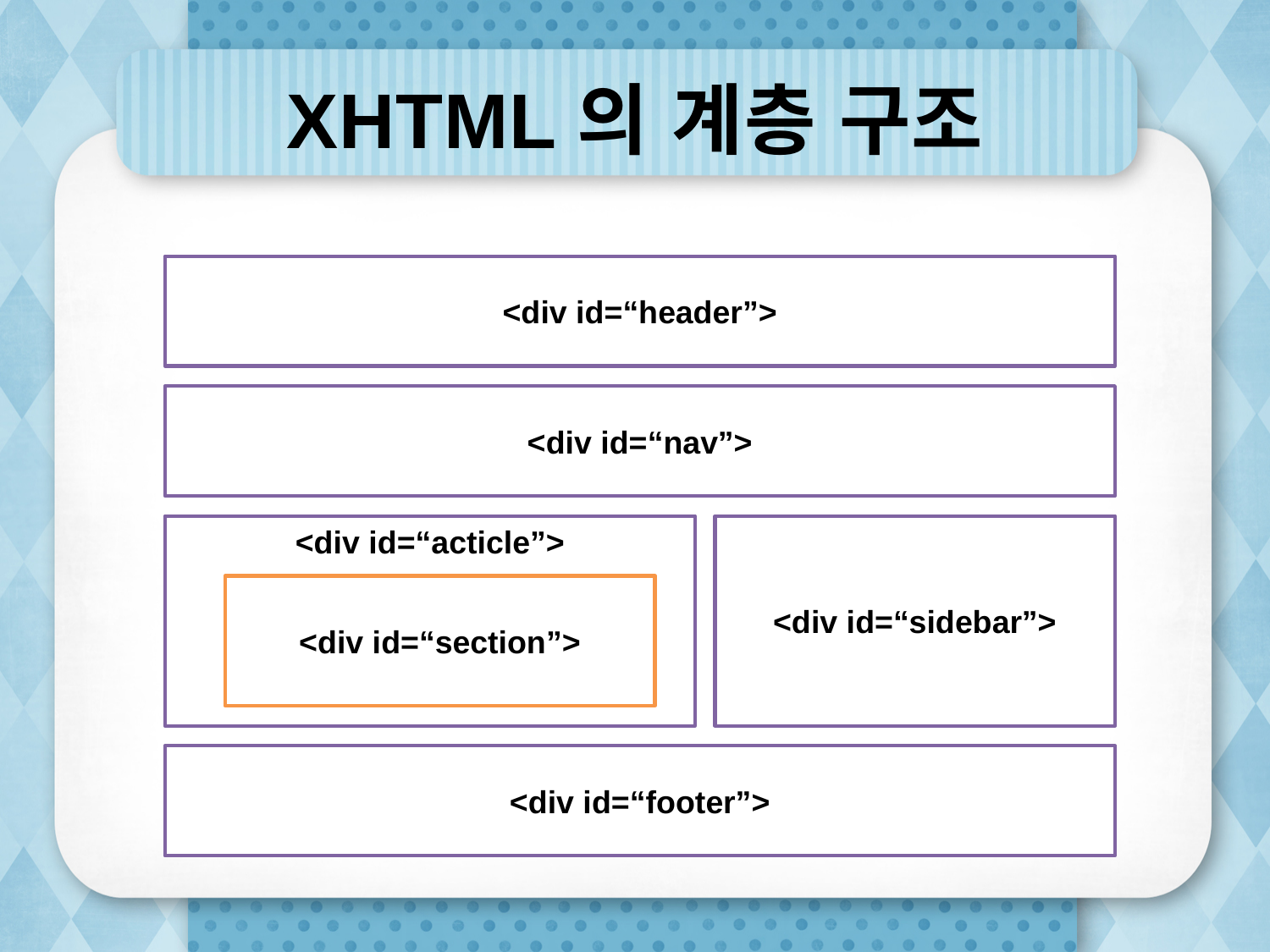

# XHTML의 계층 구조
<div id=“header”>
<div id=“nav”>
<div id=“acticle”>
<div id=“sidebar”>
<div id=“section”>
<div id=“footer”>